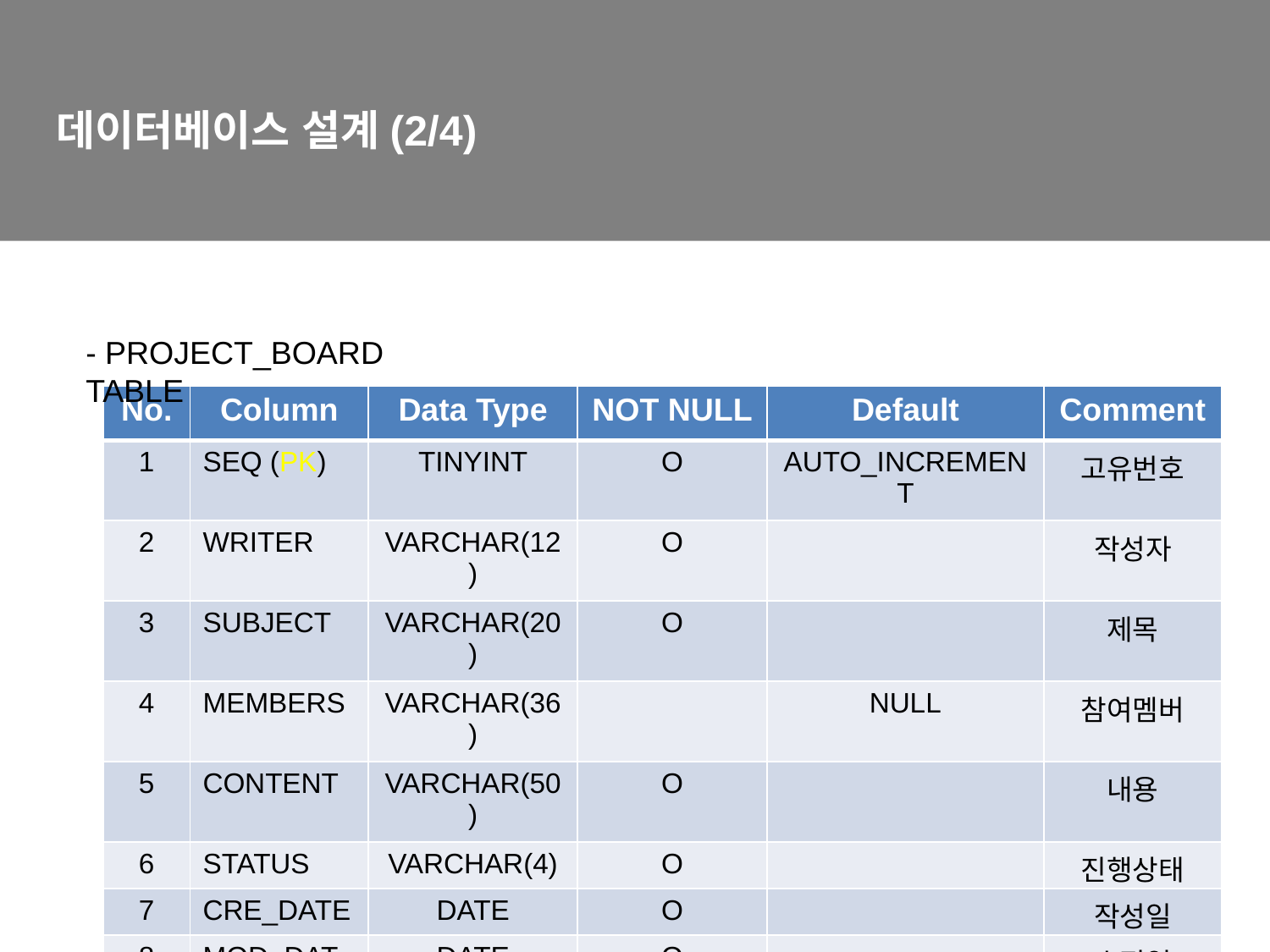

데이터베이스 설계(2/4)

- PROJECT_BOARD TABLE
| No. | Column | Data Type | NOT NULL | Default | Comment |
| --- | --- | --- | --- | --- | --- |
| 1 | SEQ (PK) | TINYINT | O | AUTO\_INCREMENT | 고유번호 |
| 2 | WRITER | VARCHAR(12) | O |  | 작성자 |
| 3 | SUBJECT | VARCHAR(20) | O |  | 제목 |
| 4 | MEMBERS | VARCHAR(36) |  | NULL | 참여멤버 |
| 5 | CONTENT | VARCHAR(50) | O |  | 내용 |
| 6 | STATUS | VARCHAR(4) | O |  | 진행상태 |
| 7 | CRE\_DATE | DATE | O |  | 작성일 |
| 8 | MOD\_DATE | DATE | O |  | 수정일 |
| 9 | COUNT | INT | O | 0 | 조회수 |